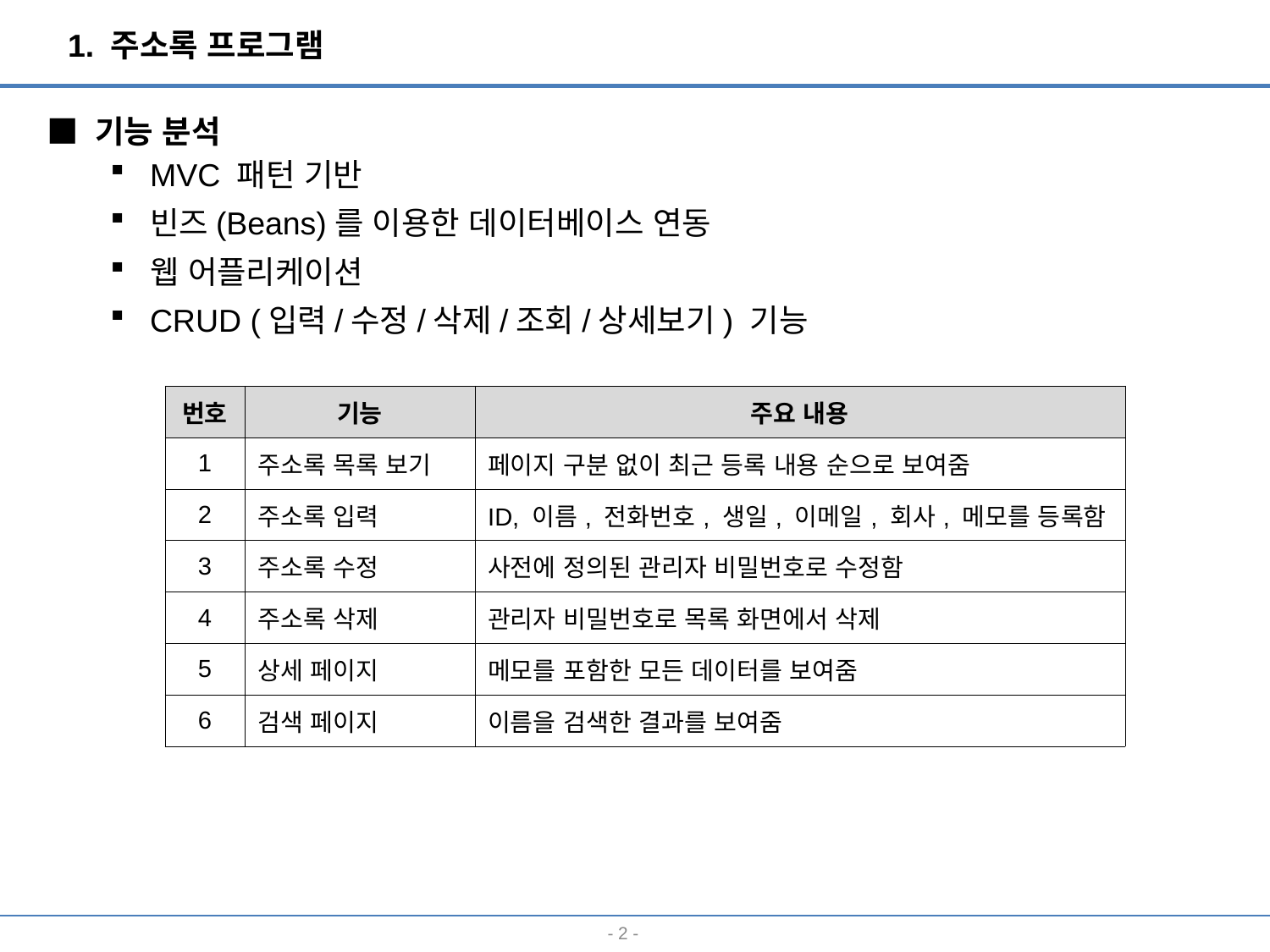

1. 주소록 프로그램
■ 기능 분석
MVC 패턴 기반
빈즈(Beans)를 이용한 데이터베이스 연동
웹 어플리케이션
CRUD (입력/수정/삭제/조회/상세보기) 기능

| 번호 | 기능 | 주요 내용 |
| --- | --- | --- |
| 1 | 주소록 목록 보기 | 페이지 구분 없이 최근 등록 내용 순으로 보여줌 |
| 2 | 주소록 입력 | ID, 이름, 전화번호, 생일, 이메일, 회사, 메모를 등록함 |
| 3 | 주소록 수정 | 사전에 정의된 관리자 비밀번호로 수정함 |
| 4 | 주소록 삭제 | 관리자 비밀번호로 목록 화면에서 삭제 |
| 5 | 상세 페이지 | 메모를 포함한 모든 데이터를 보여줌 |
| 6 | 검색 페이지 | 이름을 검색한 결과를 보여줌 |
- 2 -